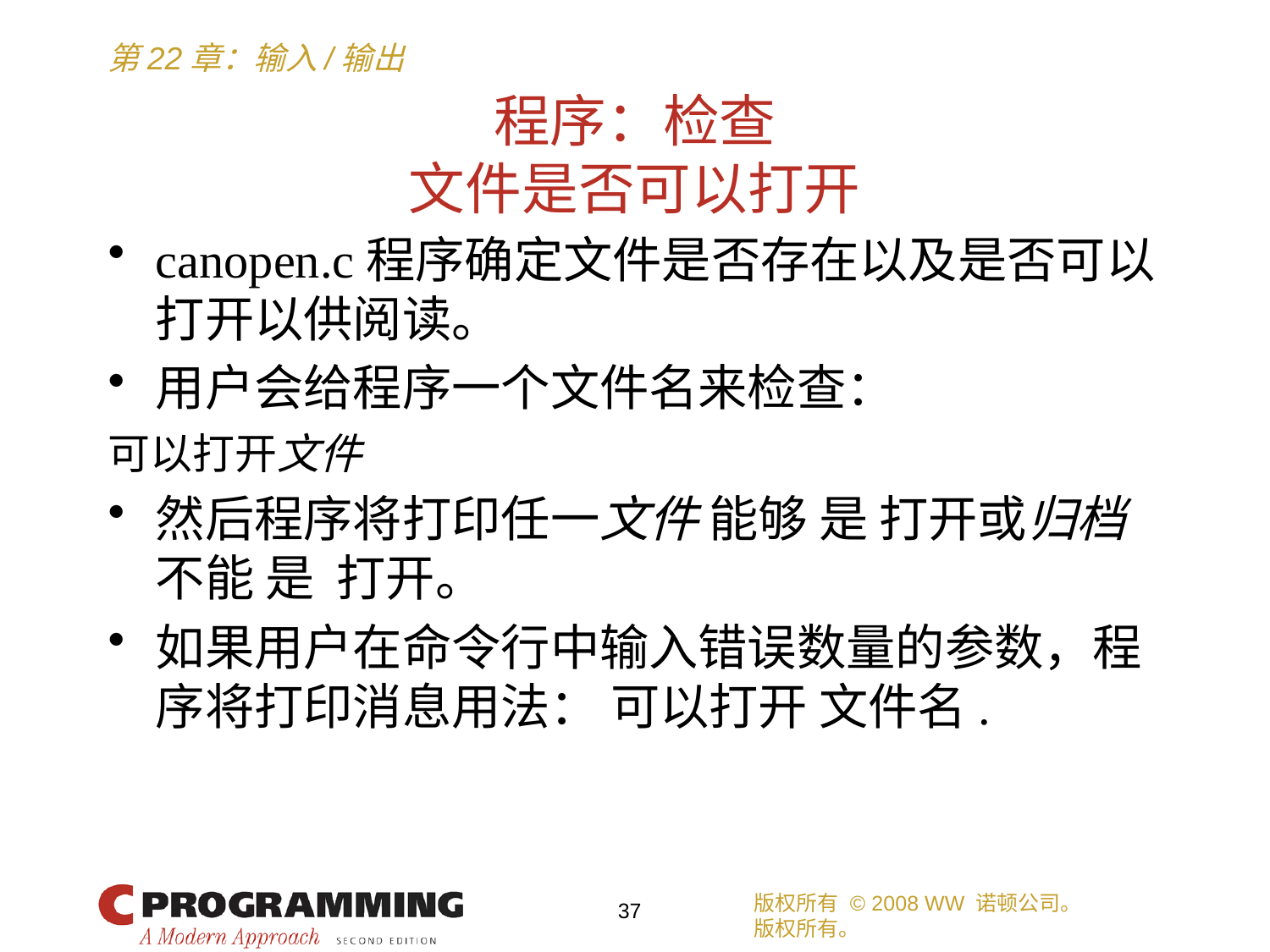

# 程序：检查 文件是否可以打开
canopen.c程序确定文件是否存在以及是否可以打开以供阅读。
用户会给程序一个文件名来检查：
可以打开文件
然后程序将打印任一文件 能够 是 打开或归档 不能 是  打开。
如果用户在命令行中输入错误数量的参数，程序将打印消息用法： 可以打开 文件名.
版权所有 © 2008 WW 诺顿公司。
版权所有。
37